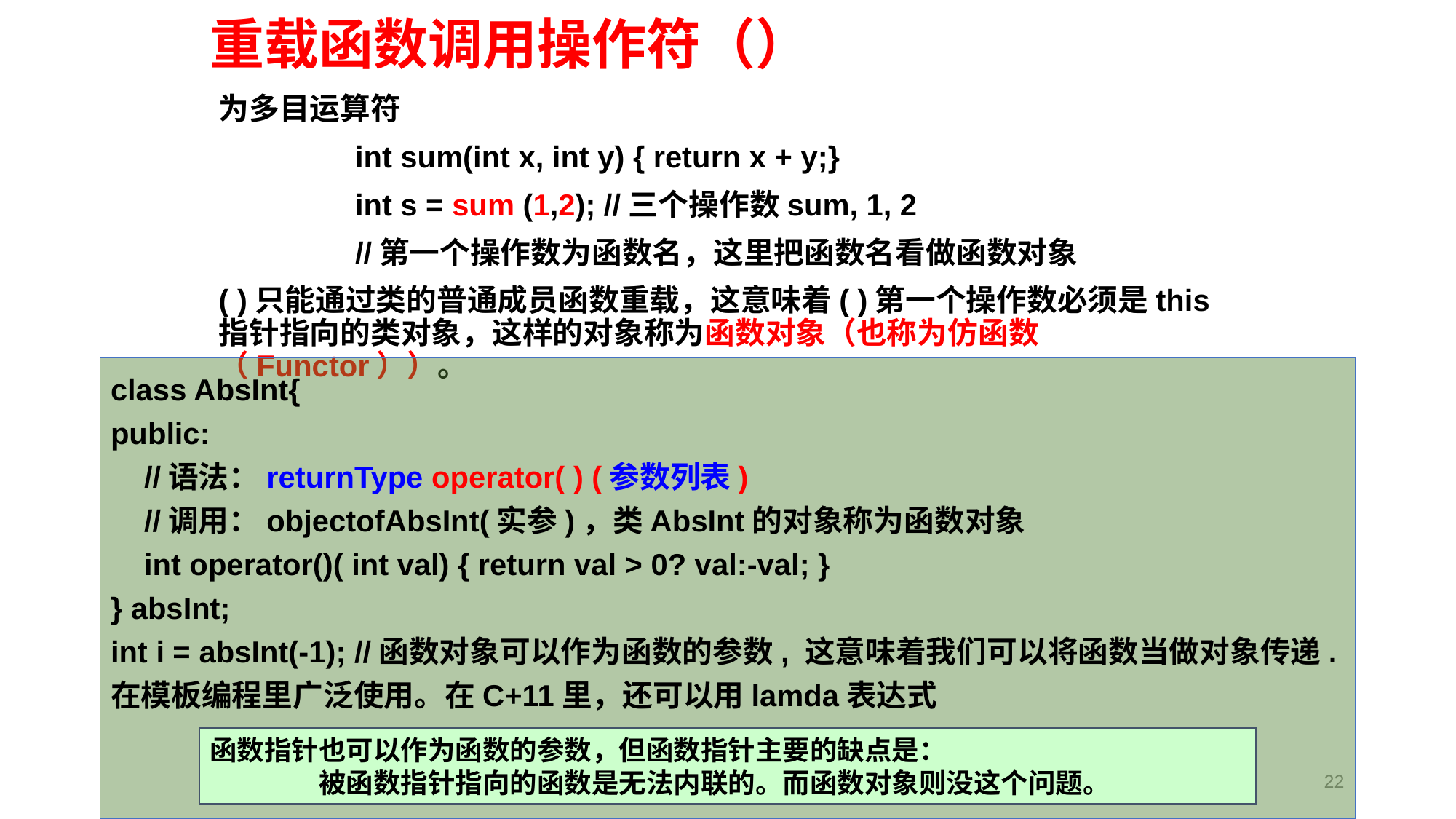

# 重载函数调用操作符（）
为多目运算符
   		int sum(int x, int y) { return x + y;}
   		int s = sum (1,2); //三个操作数sum, 1, 2
   		//第一个操作数为函数名，这里把函数名看做函数对象
( )只能通过类的普通成员函数重载，这意味着( )第一个操作数必须是this指针指向的类对象，这样的对象称为函数对象（也称为仿函数（Functor））。

class AbsInt{
public:
    //语法：returnType operator( ) (参数列表)
    //调用：objectofAbsInt(实参)，类AbsInt的对象称为函数对象
    int operator()( int val) { return val > 0? val:-val; }
} absInt;
int i = absInt(-1); //函数对象可以作为函数的参数, 这意味着我们可以将函数当做对象传递. 在模板编程里广泛使用。在C+11里，还可以用lamda表达式
函数指针也可以作为函数的参数，但函数指针主要的缺点是：
	被函数指针指向的函数是无法内联的。而函数对象则没这个问题。
22